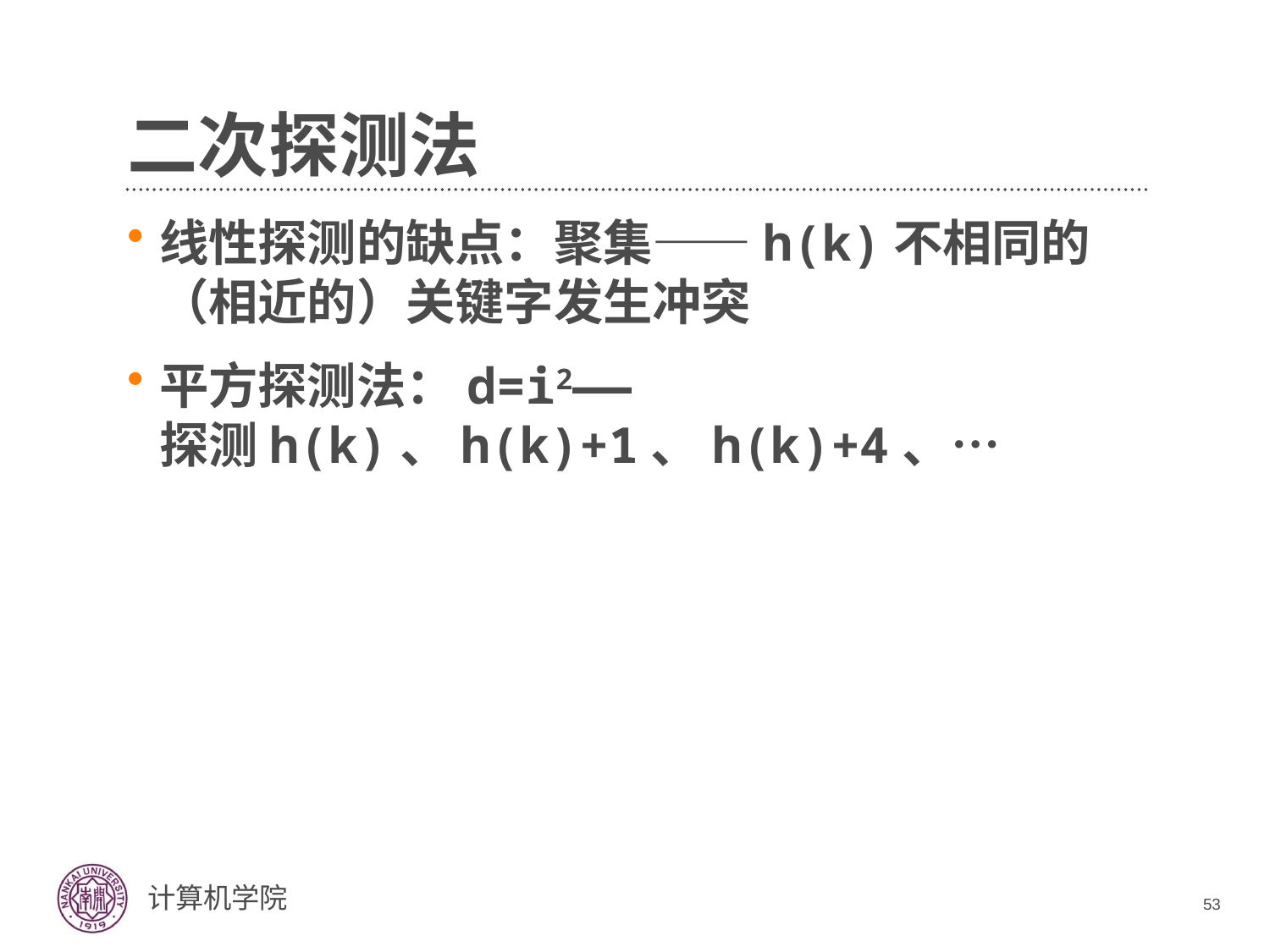

# 二次探测法
线性探测的缺点：聚集——h(k)不相同的（相近的）关键字发生冲突
平方探测法：d=i2——
探测h(k)、h(k)+1、h(k)+4、…

53